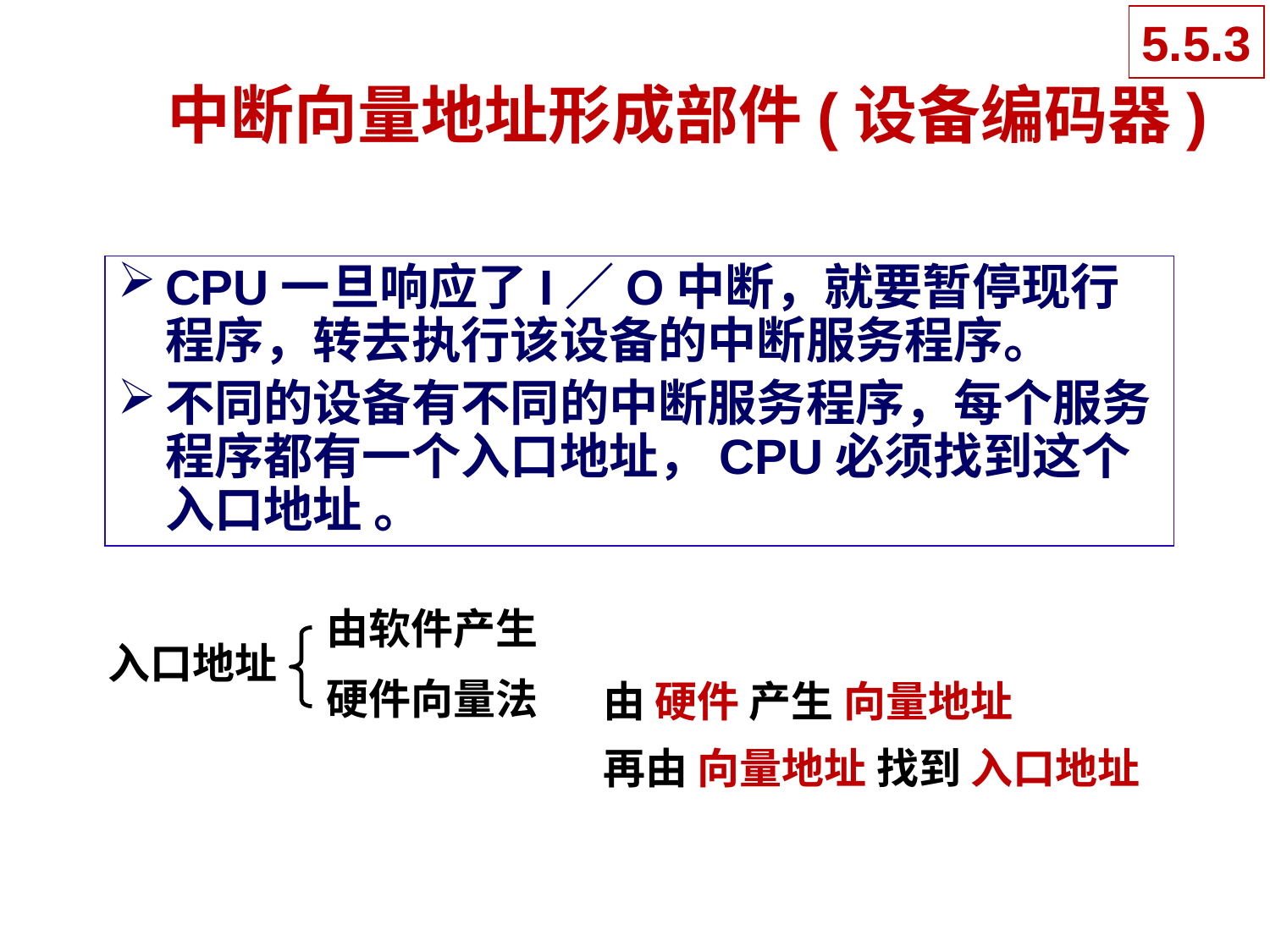

5.5.3
# 中断向量地址形成部件(设备编码器)
CPU一旦响应了I／O中断，就要暂停现行程序，转去执行该设备的中断服务程序。
不同的设备有不同的中断服务程序，每个服务程序都有一个入口地址，CPU必须找到这个入口地址 。
由软件产生
硬件向量法

入口地址
由 硬件 产生 向量地址
再由 向量地址 找到 入口地址